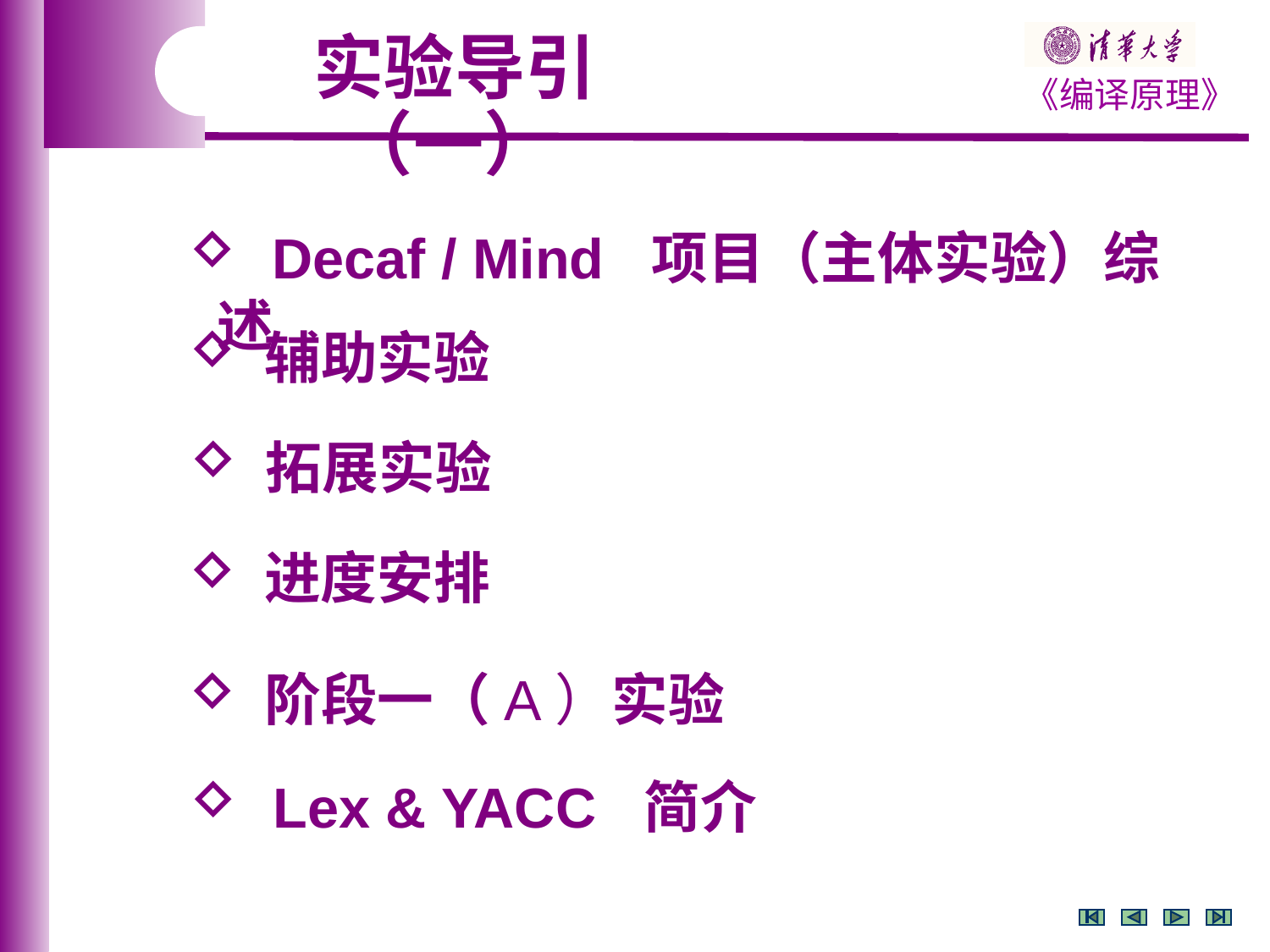

实验导引（一）
 Decaf / Mind 项目（主体实验）综述
 辅助实验
 拓展实验
 进度安排
 阶段一（A）实验
 Lex & YACC 简介